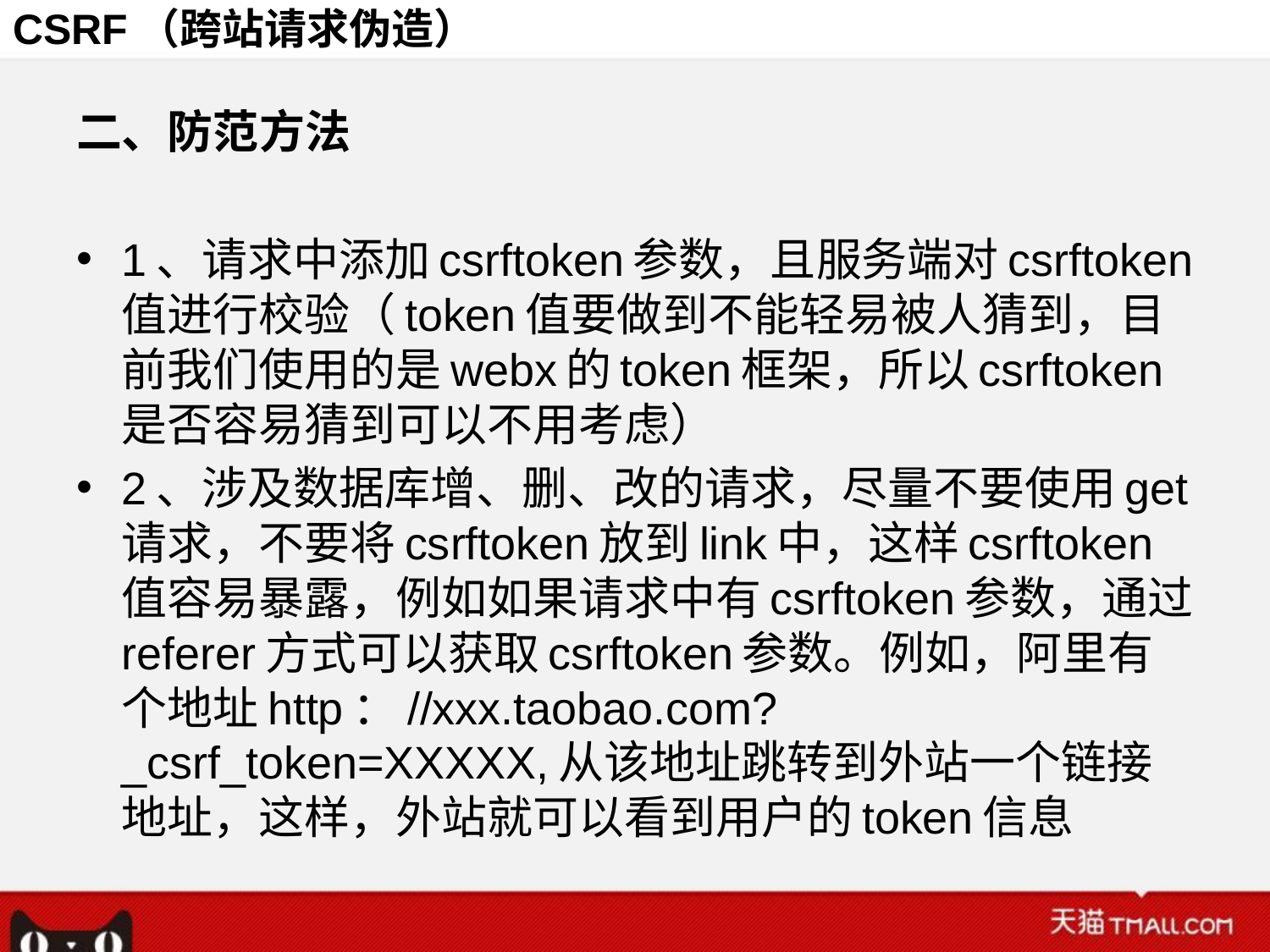

# CSRF（跨站请求伪造）
二、防范方法

1、请求中添加csrftoken参数，且服务端对csrftoken值进行校验（token值要做到不能轻易被人猜到，目前我们使用的是webx的token框架，所以csrftoken是否容易猜到可以不用考虑）
2、涉及数据库增、删、改的请求，尽量不要使用get请求，不要将csrftoken放到link中，这样csrftoken值容易暴露，例如如果请求中有csrftoken参数，通过referer方式可以获取csrftoken参数。例如，阿里有个地址http：//xxx.taobao.com?_csrf_token=XXXXX,从该地址跳转到外站一个链接地址，这样，外站就可以看到用户的token信息